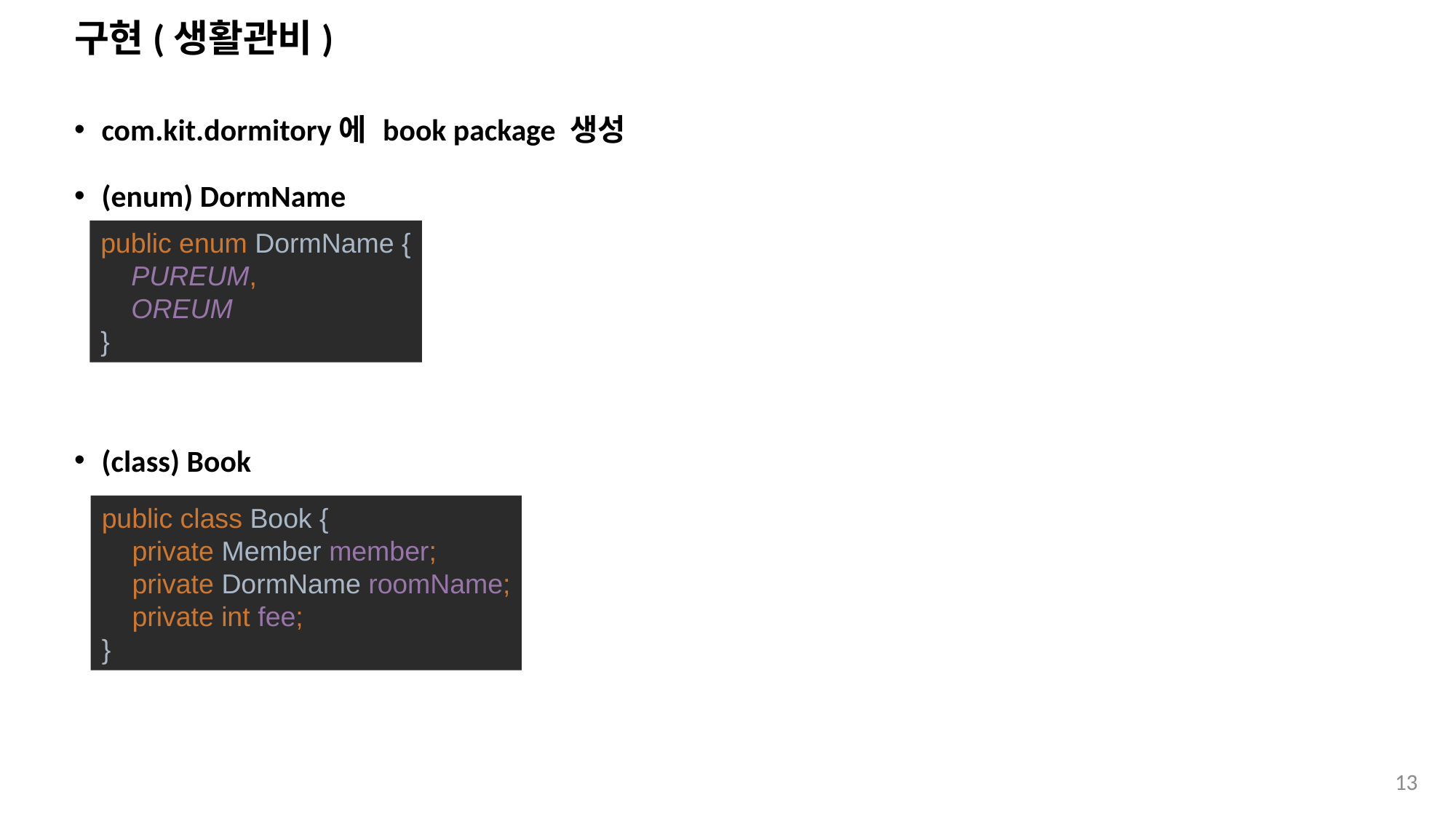

# 구현(생활관비)
com.kit.dormitory에 book package 생성
(enum) DormName

(class) Book
public enum DormName {
    PUREUM,
    OREUM
}
public class Book {
    private Member member;
    private DormName roomName;
    private int fee;
}
13